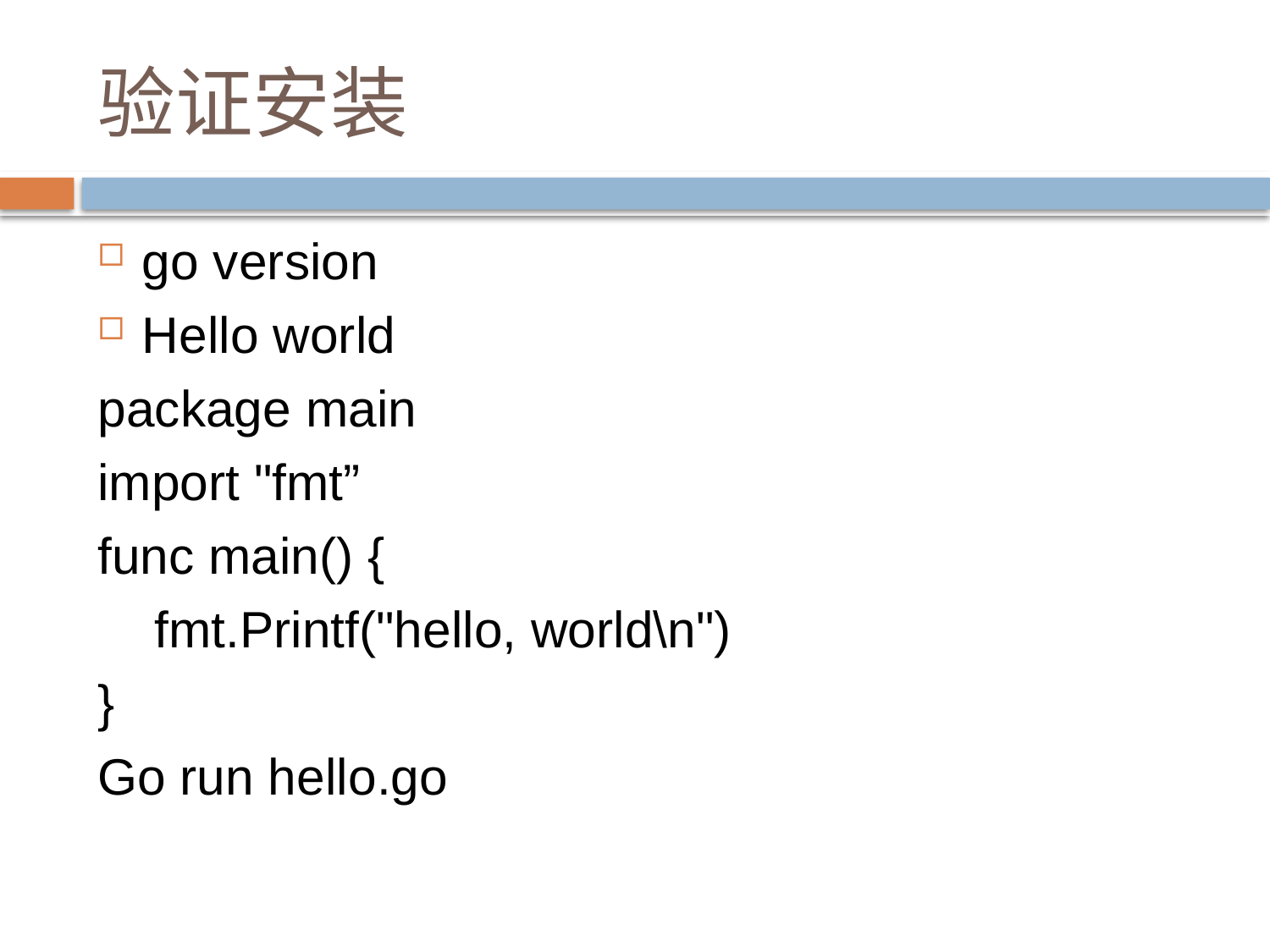

# 验证安装
go version
Hello world
package main
import "fmt”
func main() {
    fmt.Printf("hello, world\n")
}
Go run hello.go